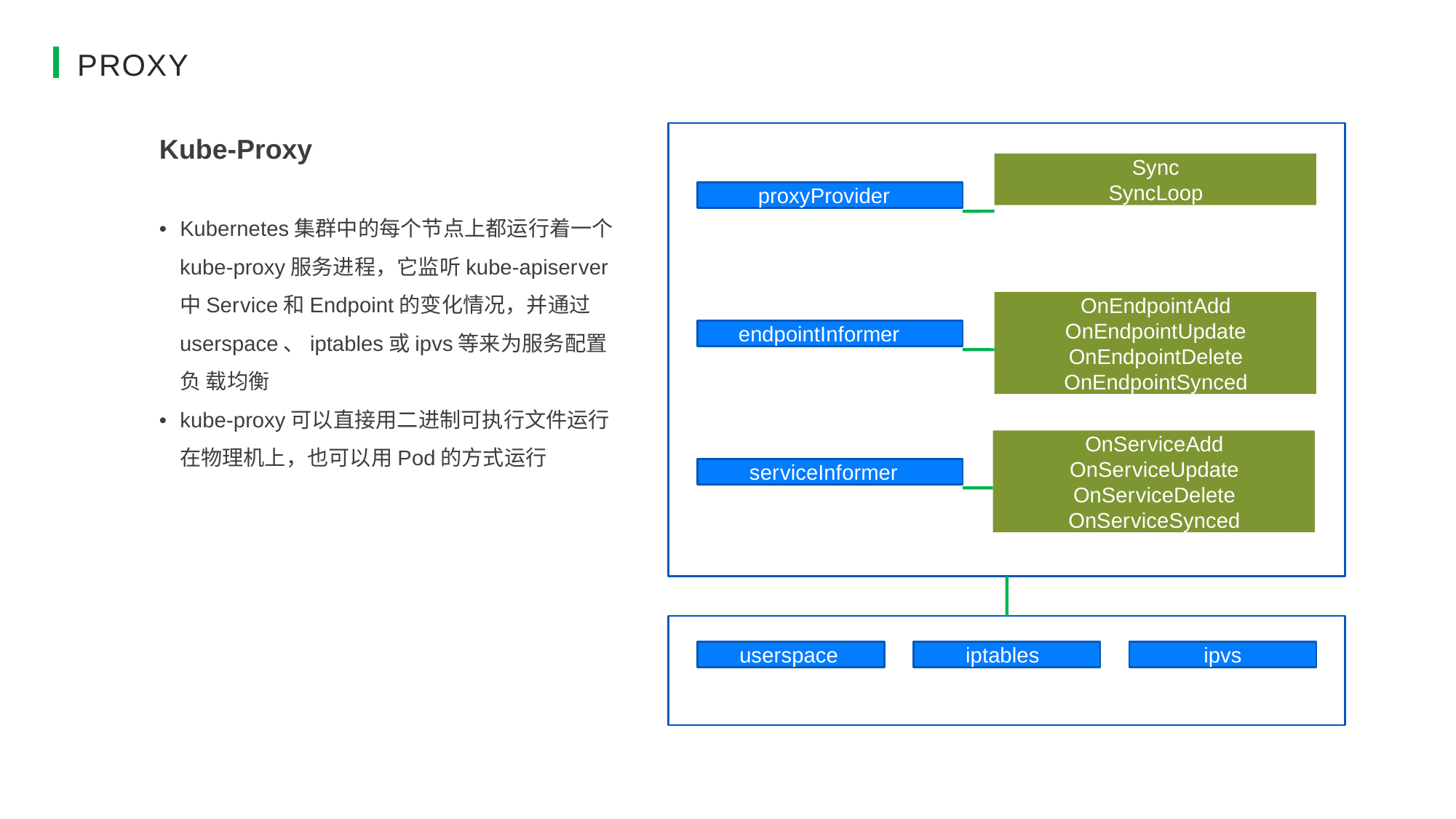

# PROXY

Kube-Proxy
Sync SyncLoop
proxyProvider
•  Kubernetes集群中的每个节点上都运行着一个 kube-proxy服务进程，它监听kube-apiserver 中Service和Endpoint的变化情况，并通过 userspace、iptables或ipvs等来为服务配置负 载均衡
•  kube-proxy可以直接用二进制可执行文件运行 在物理机上，也可以用Pod的方式运行

OnEndpointAdd OnEndpointUpdate OnEndpointDelete OnEndpointSynced
endpointInformer

OnServiceAdd OnServiceUpdate OnServiceDelete OnServiceSynced
serviceInformer

userspace
iptables
ipvs